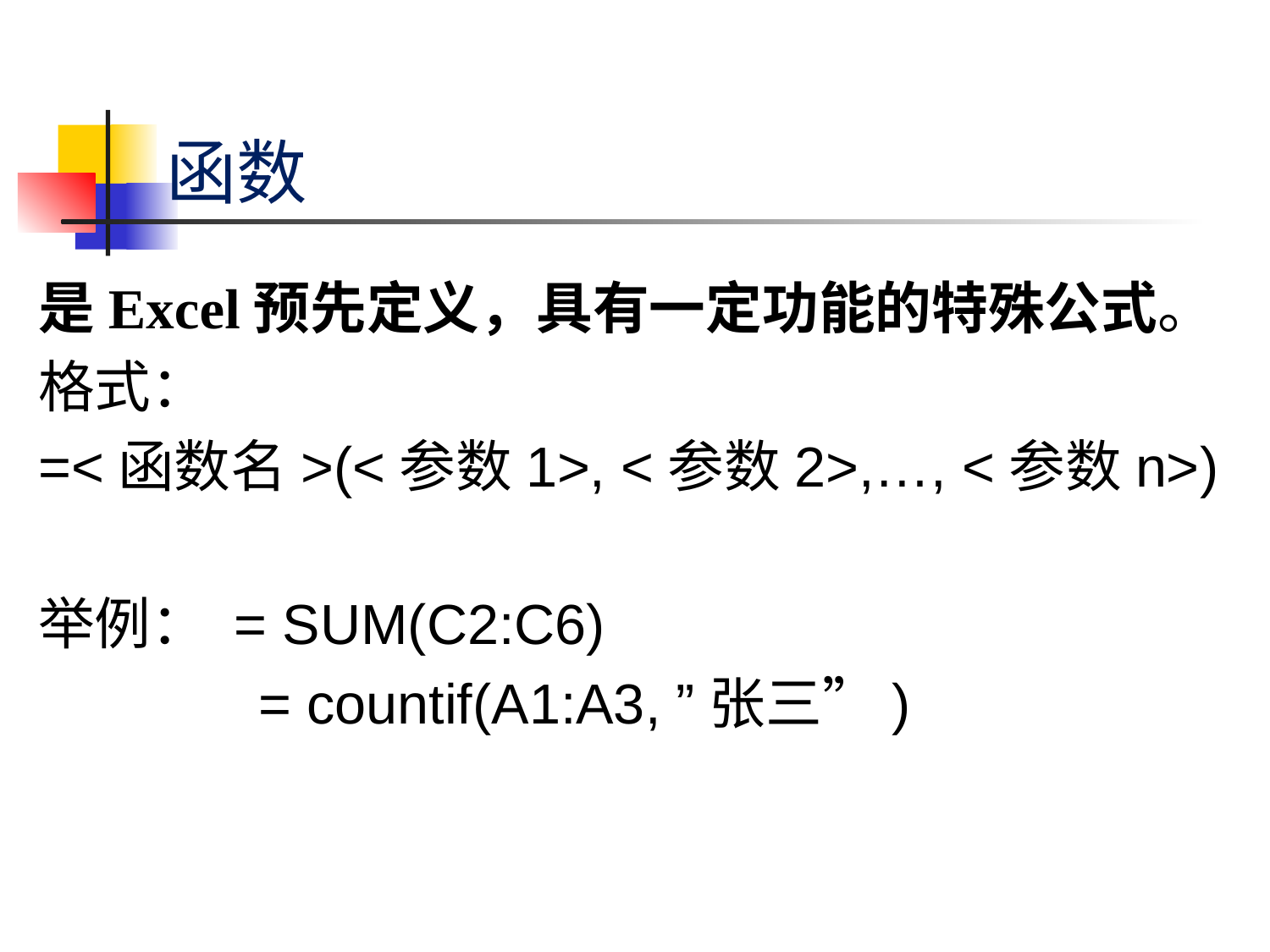

函数
是Excel预先定义，具有一定功能的特殊公式。
格式：
=<函数名>(<参数1>, <参数2>,…, <参数n>)

举例： = SUM(C2:C6)
	           = countif(A1:A3, ”张三”)